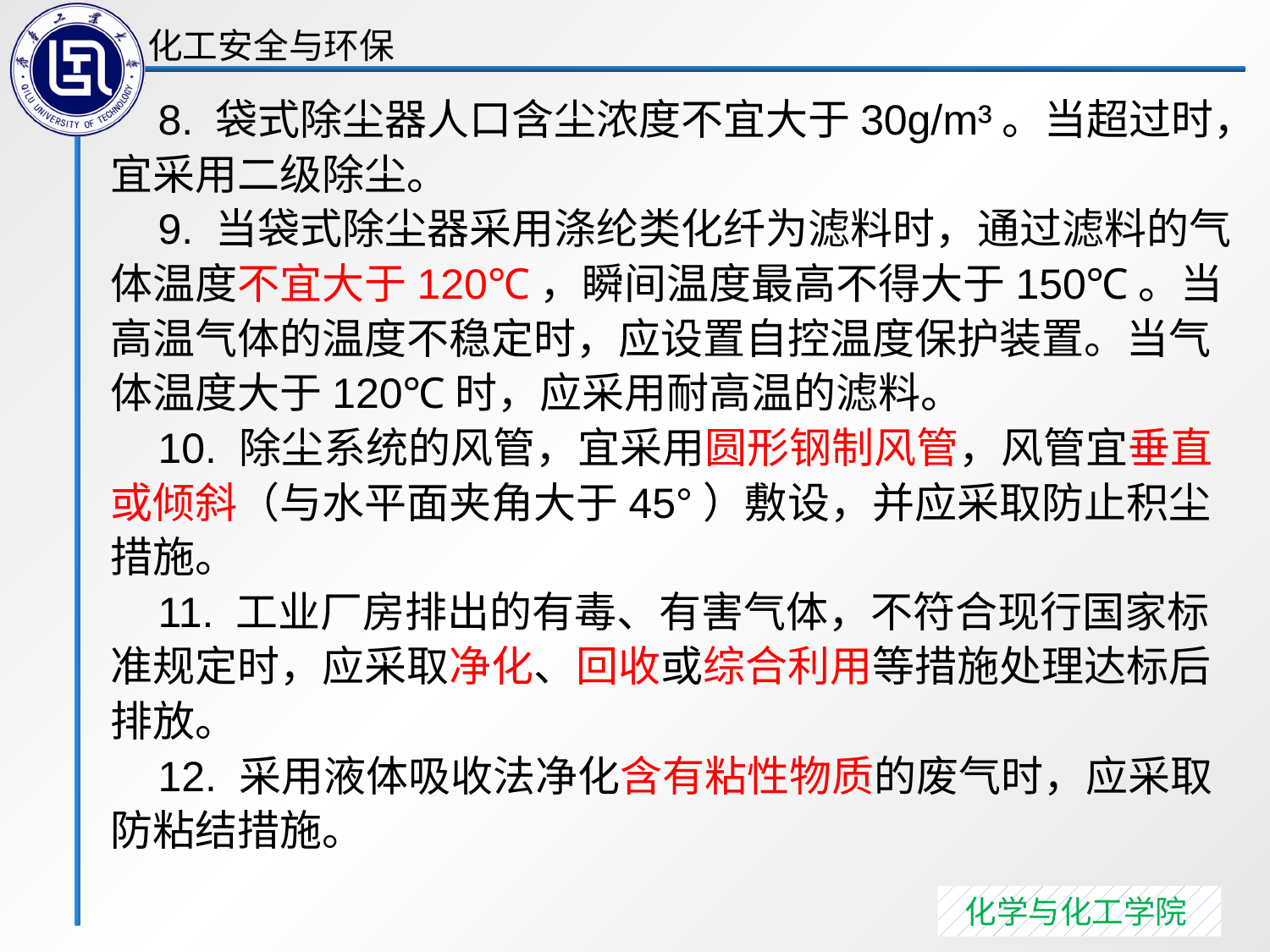

8. 袋式除尘器人口含尘浓度不宜大于30g/m³。当超过时，宜采用二级除尘。
    9. 当袋式除尘器采用涤纶类化纤为滤料时，通过滤料的气体温度不宜大于120℃，瞬间温度最高不得大于150℃。当高温气体的温度不稳定时，应设置自控温度保护装置。当气体温度大于120℃时，应采用耐高温的滤料。
    10. 除尘系统的风管，宜采用圆形钢制风管，风管宜垂直或倾斜（与水平面夹角大于45°）敷设，并应采取防止积尘措施。
    11. 工业厂房排出的有毒、有害气体，不符合现行国家标准规定时，应采取净化、回收或综合利用等措施处理达标后排放。
    12. 采用液体吸收法净化含有粘性物质的废气时，应采取防粘结措施。